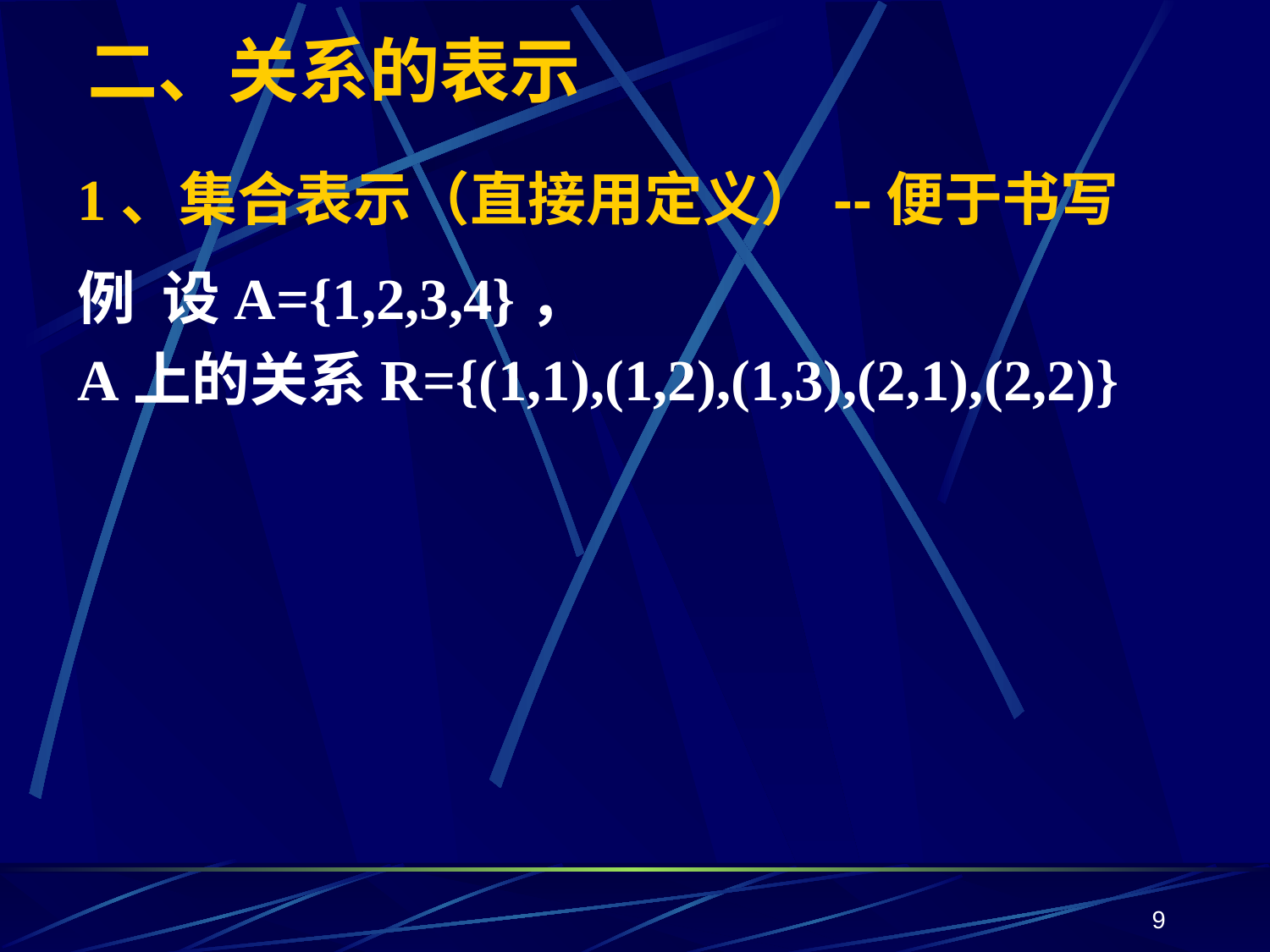

# 二、关系的表示
1、集合表示（直接用定义）--便于书写
例  设A={1,2,3,4}，
A上的关系R={(1,1),(1,2),(1,3),(2,1),(2,2)}

9